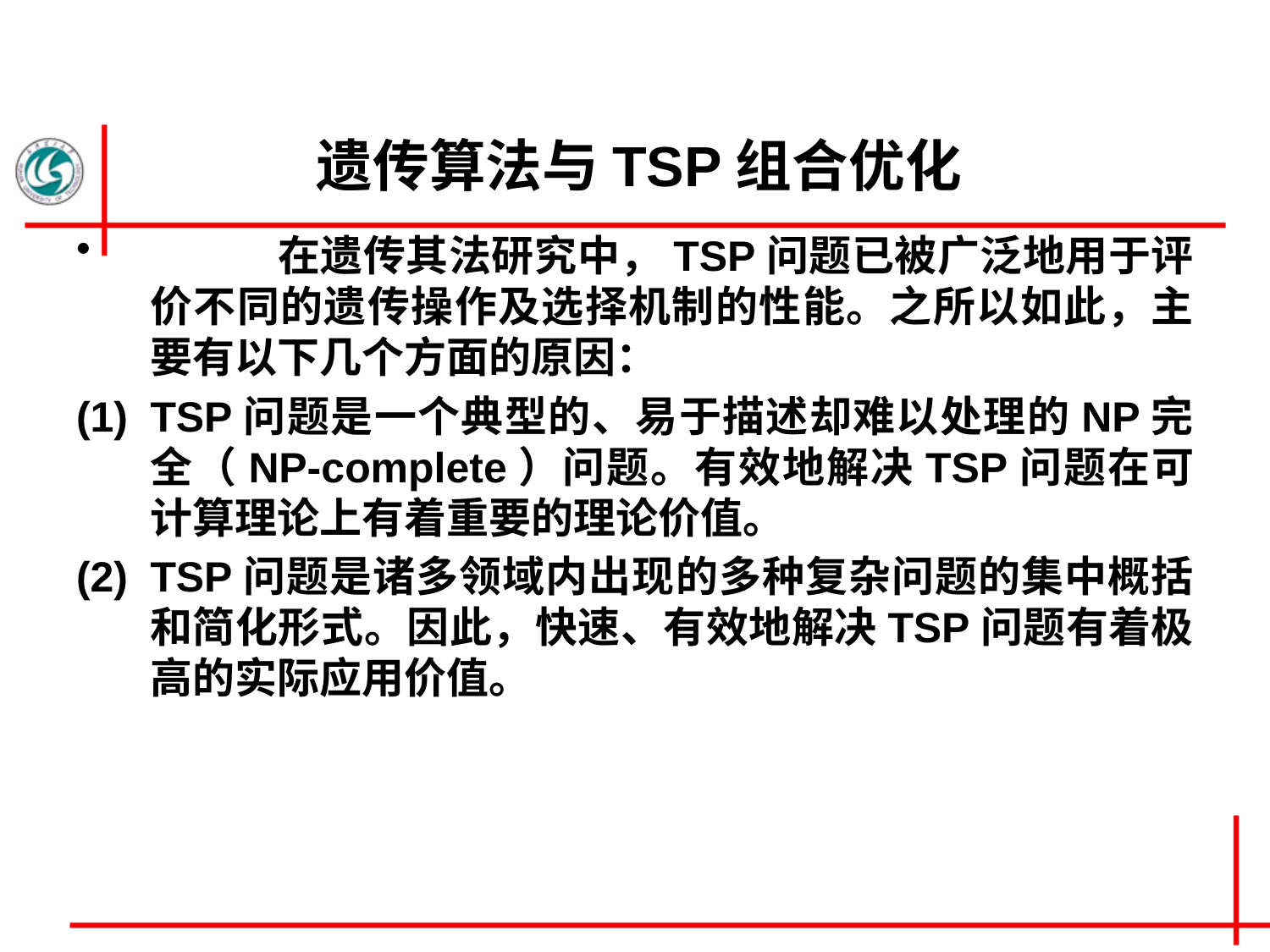

# 遗传算法与TSP组合优化
	在遗传其法研究中，TSP问题已被广泛地用于评价不同的遗传操作及选择机制的性能。之所以如此，主要有以下几个方面的原因：
TSP问题是一个典型的、易于描述却难以处理的NP完全（NP-complete）问题。有效地解决TSP问题在可计算理论上有着重要的理论价值。
TSP问题是诸多领域内出现的多种复杂问题的集中概括和简化形式。因此，快速、有效地解决TSP问题有着极高的实际应用价值。